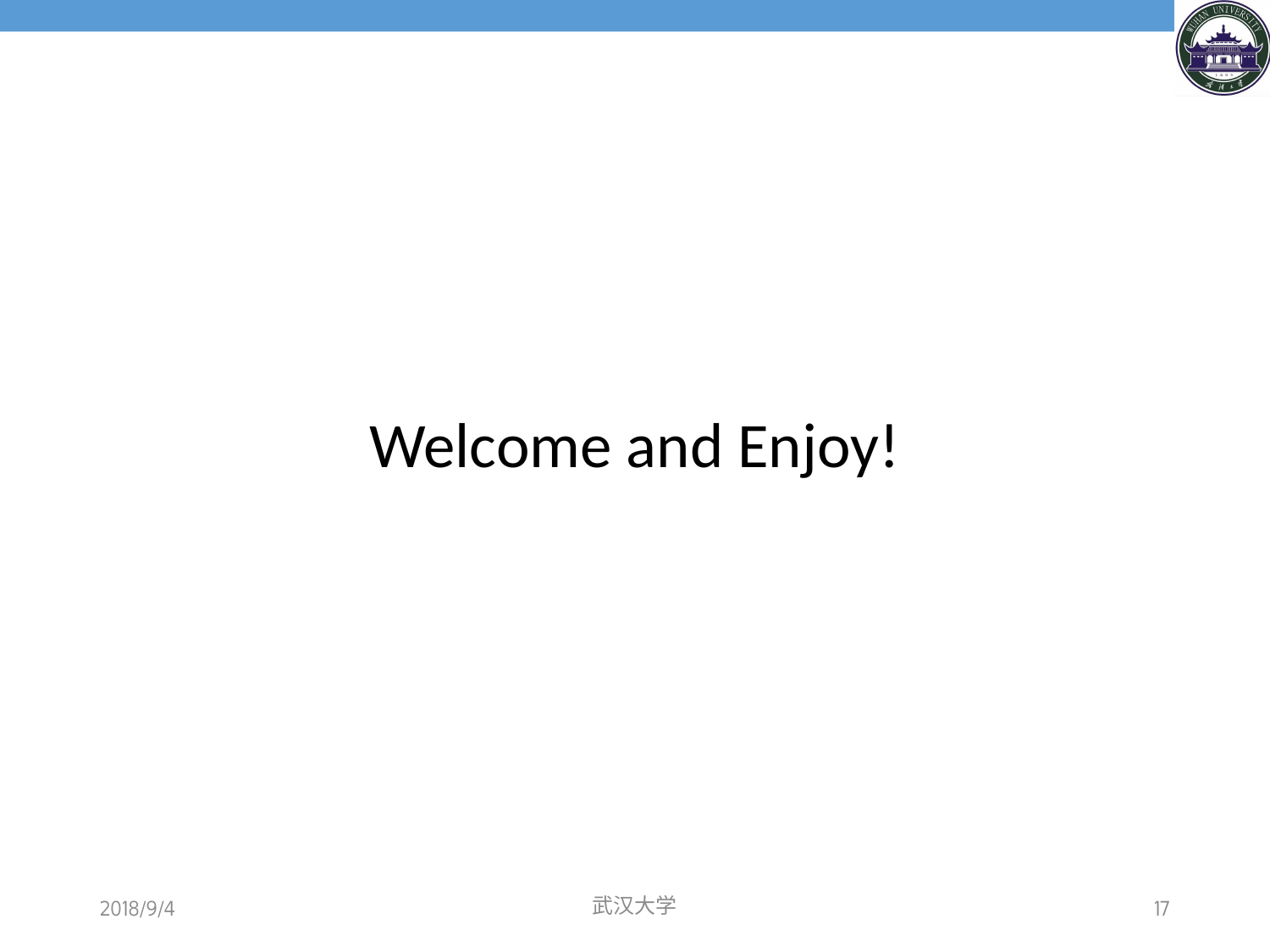

# Welcome and Enjoy!

2018/9/4
武汉大学
17